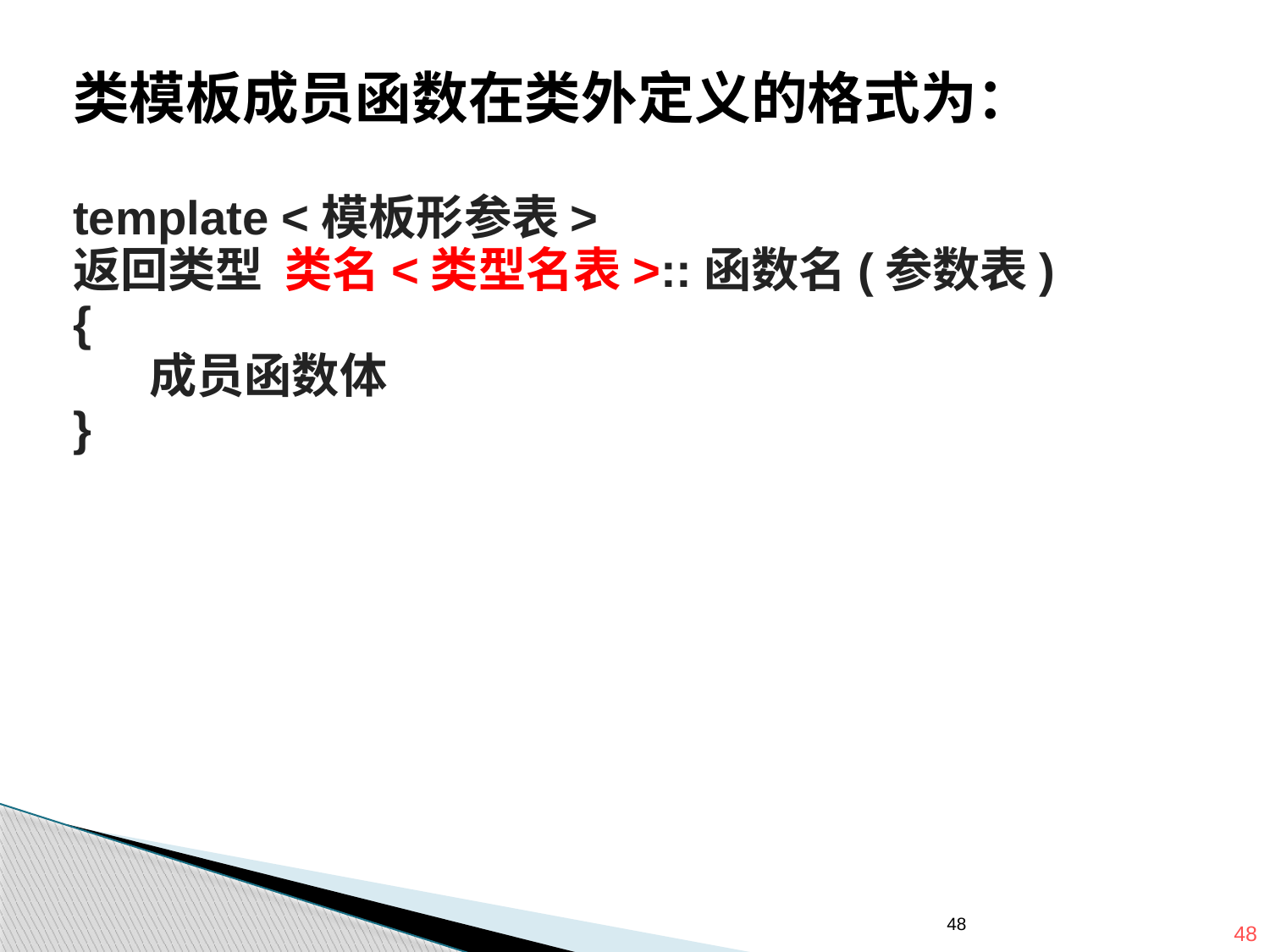

类模板成员函数在类外定义的格式为：

template <模板形参表>
返回类型  类名<类型名表>::函数名(参数表)
{
      成员函数体
}

48
48